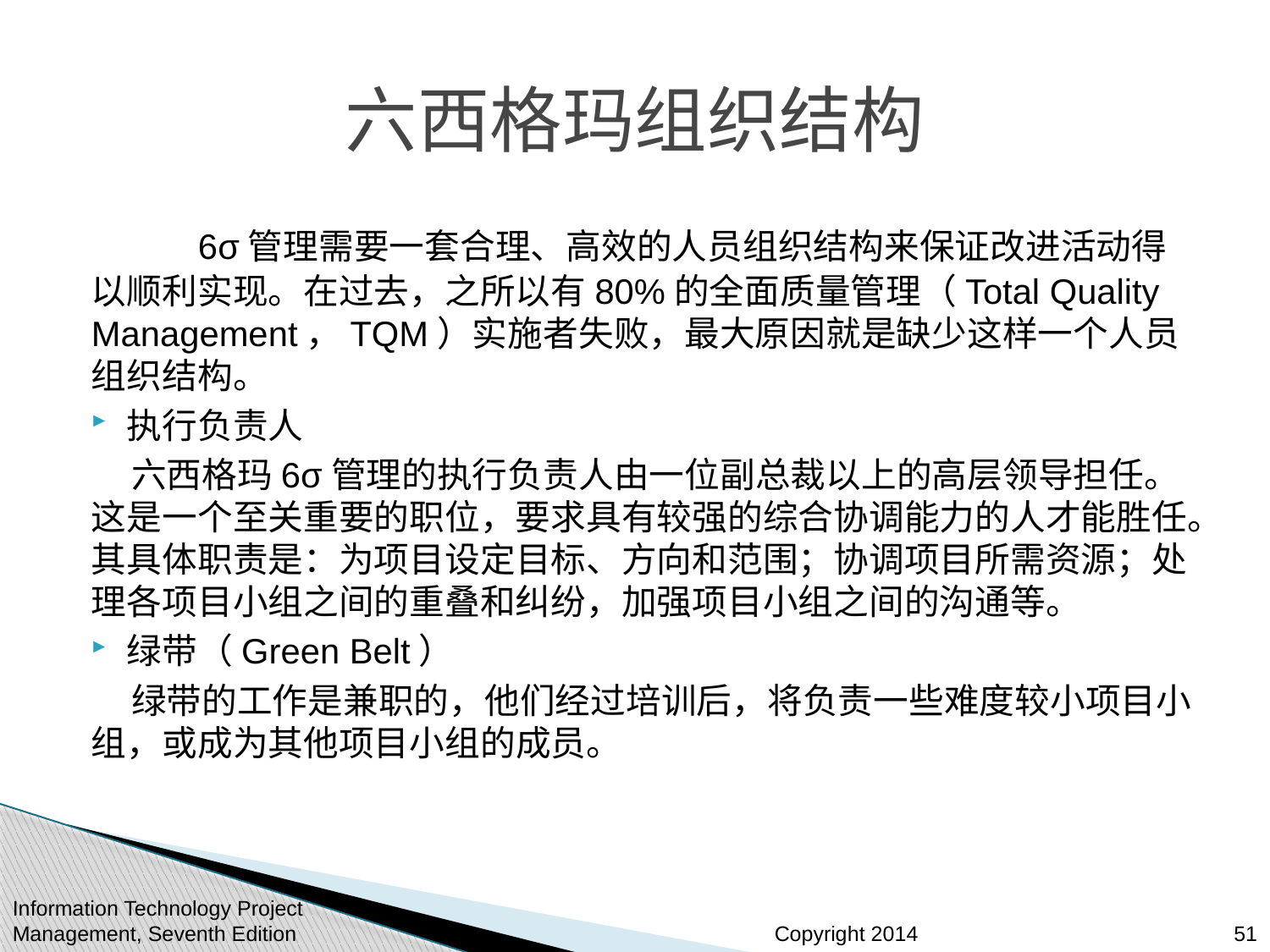

# 六西格玛组织结构
        6σ管理需要一套合理、高效的人员组织结构来保证改进活动得以顺利实现。在过去，之所以有80%的全面质量管理（Total Quality Management，TQM）实施者失败，最大原因就是缺少这样一个人员组织结构。
执行负责人
    六西格玛6σ管理的执行负责人由一位副总裁以上的高层领导担任。这是一个至关重要的职位，要求具有较强的综合协调能力的人才能胜任。其具体职责是：为项目设定目标、方向和范围；协调项目所需资源；处理各项目小组之间的重叠和纠纷，加强项目小组之间的沟通等。
绿带（Green Belt）
    绿带的工作是兼职的，他们经过培训后，将负责一些难度较小项目小组，或成为其他项目小组的成员。
Information Technology Project Management, Seventh Edition
51